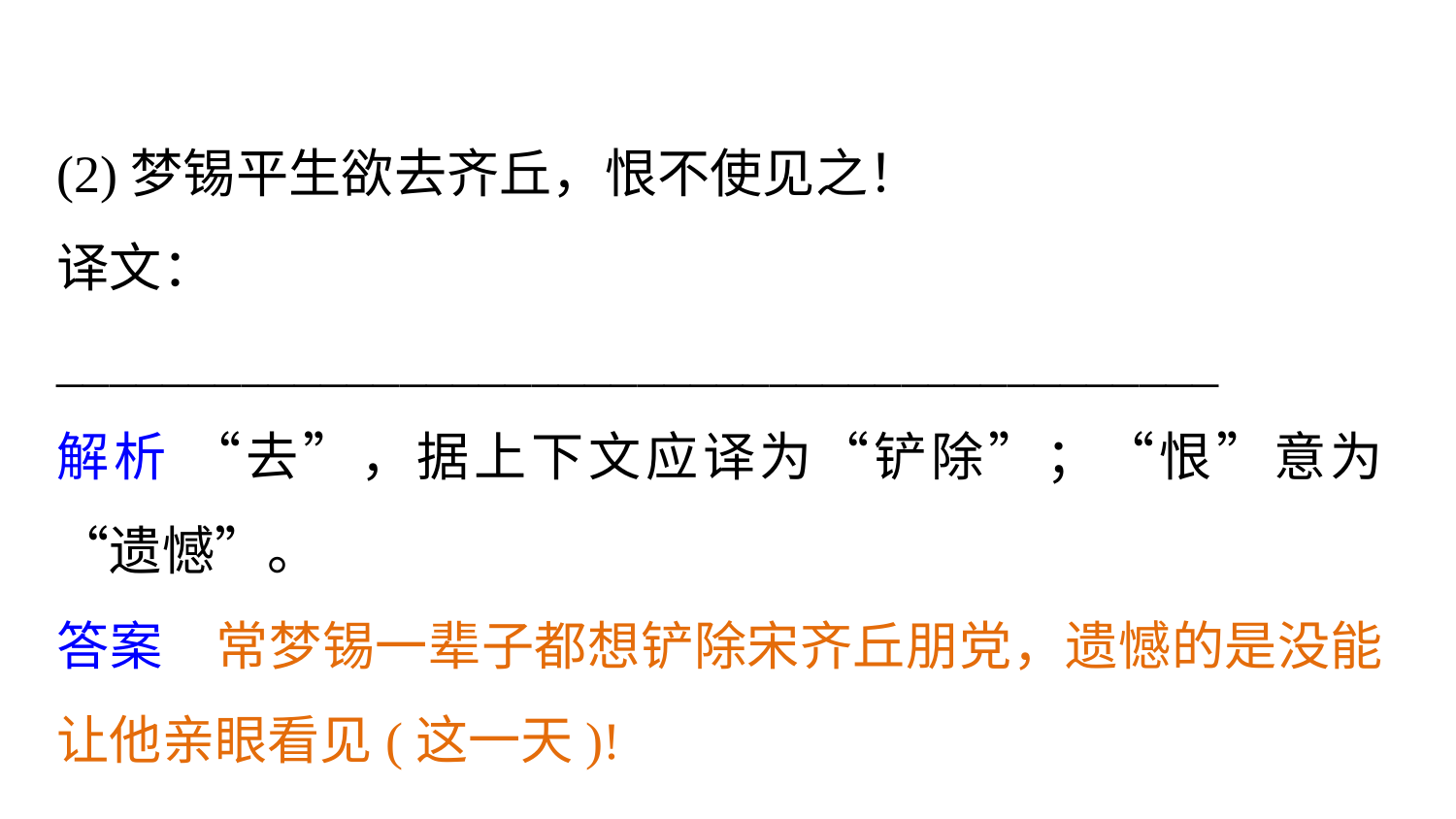

(2)梦锡平生欲去齐丘，恨不使见之！
译文：____________________________________________
解析 “去”，据上下文应译为“铲除”；“恨”意为“遗憾”。
答案　常梦锡一辈子都想铲除宋齐丘朋党，遗憾的是没能让他亲眼看见(这一天)!